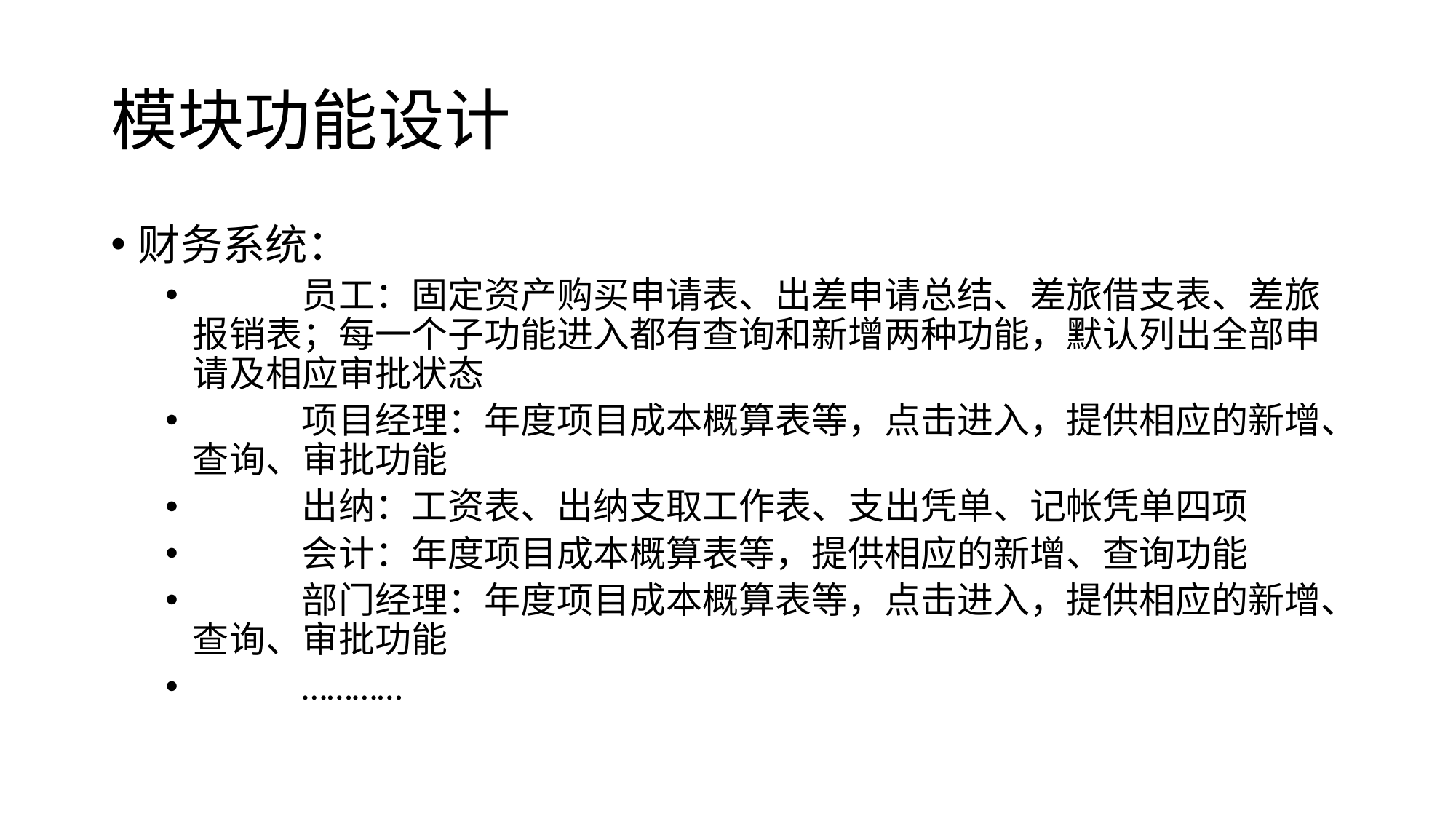

# 模块功能设计
财务系统：
	员工：固定资产购买申请表、出差申请总结、差旅借支表、差旅报销表；每一个子功能进入都有查询和新增两种功能，默认列出全部申请及相应审批状态
	项目经理：年度项目成本概算表等，点击进入，提供相应的新增、查询、审批功能
	出纳：工资表、出纳支取工作表、支出凭单、记帐凭单四项
	会计：年度项目成本概算表等，提供相应的新增、查询功能
	部门经理：年度项目成本概算表等，点击进入，提供相应的新增、查询、审批功能
	…………